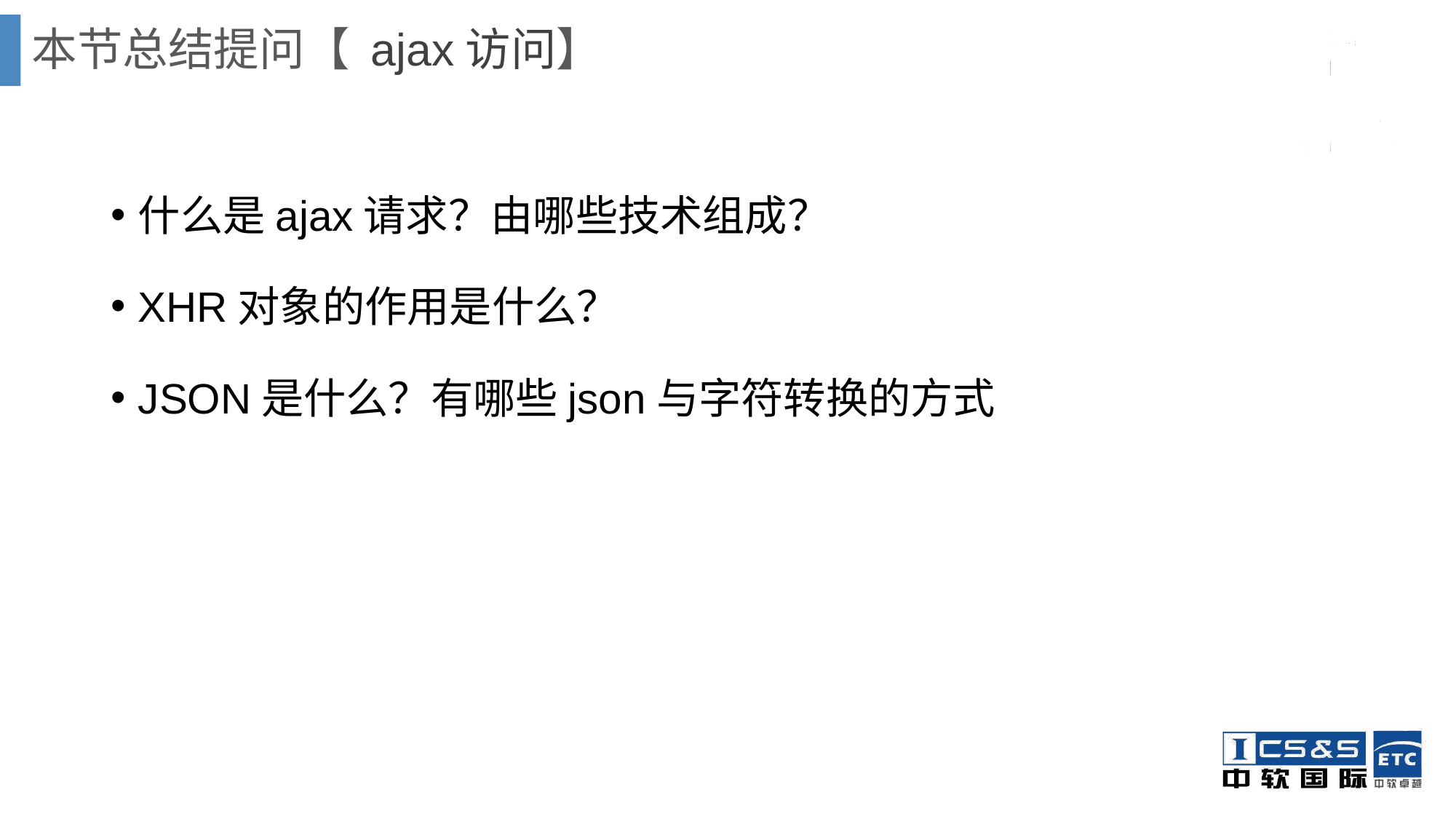

# 本节总结提问【 ajax访问】
什么是ajax请求？由哪些技术组成？
XHR对象的作用是什么？
JSON是什么？有哪些json与字符转换的方式